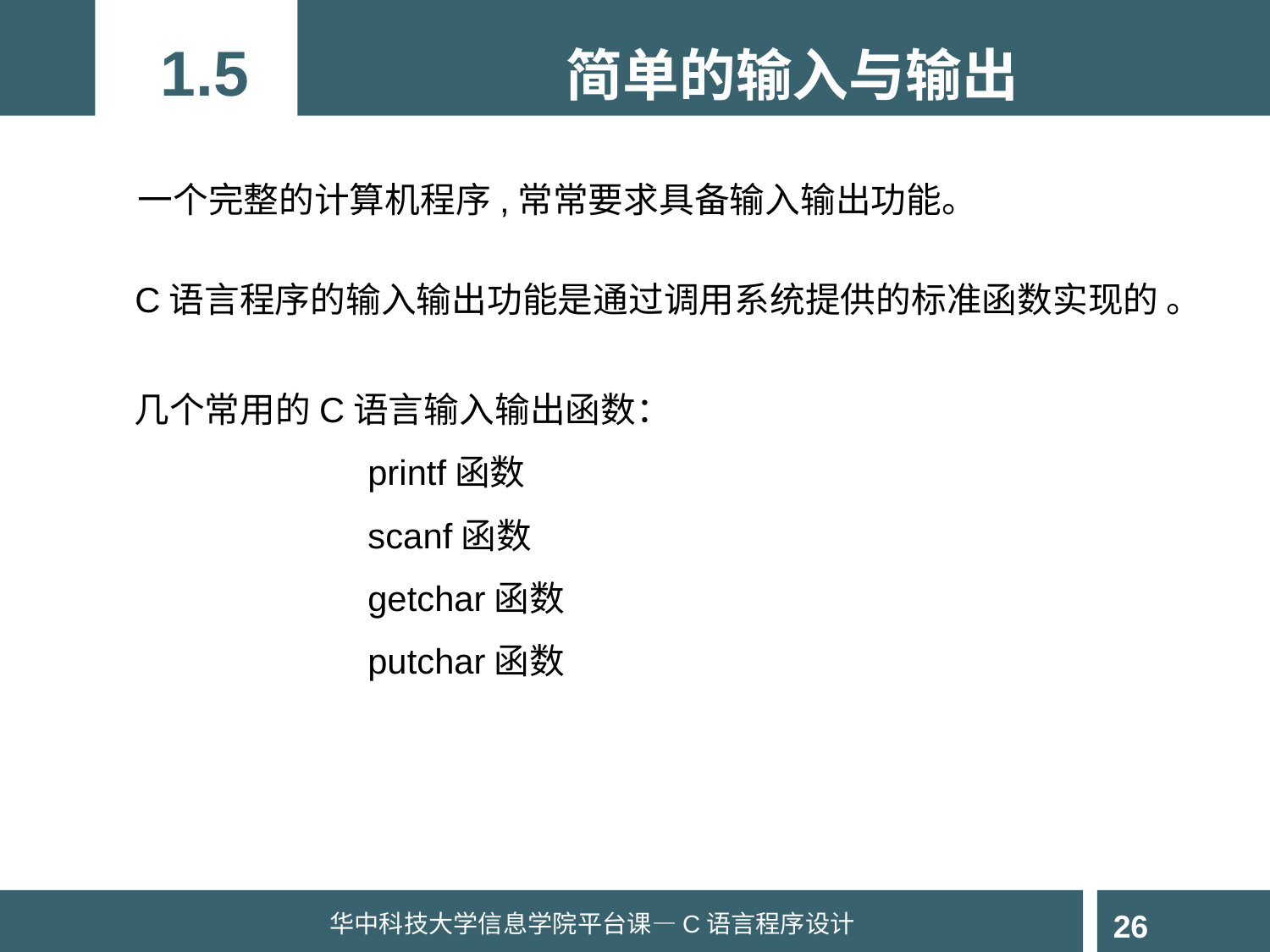

1.5
简单的输入与输出
一个完整的计算机程序,常常要求具备输入输出功能。
C语言程序的输入输出功能是通过调用系统提供的标准函数实现的 。
几个常用的C语言输入输出函数：
                        printf函数
                        scanf函数
                        getchar函数
                        putchar函数